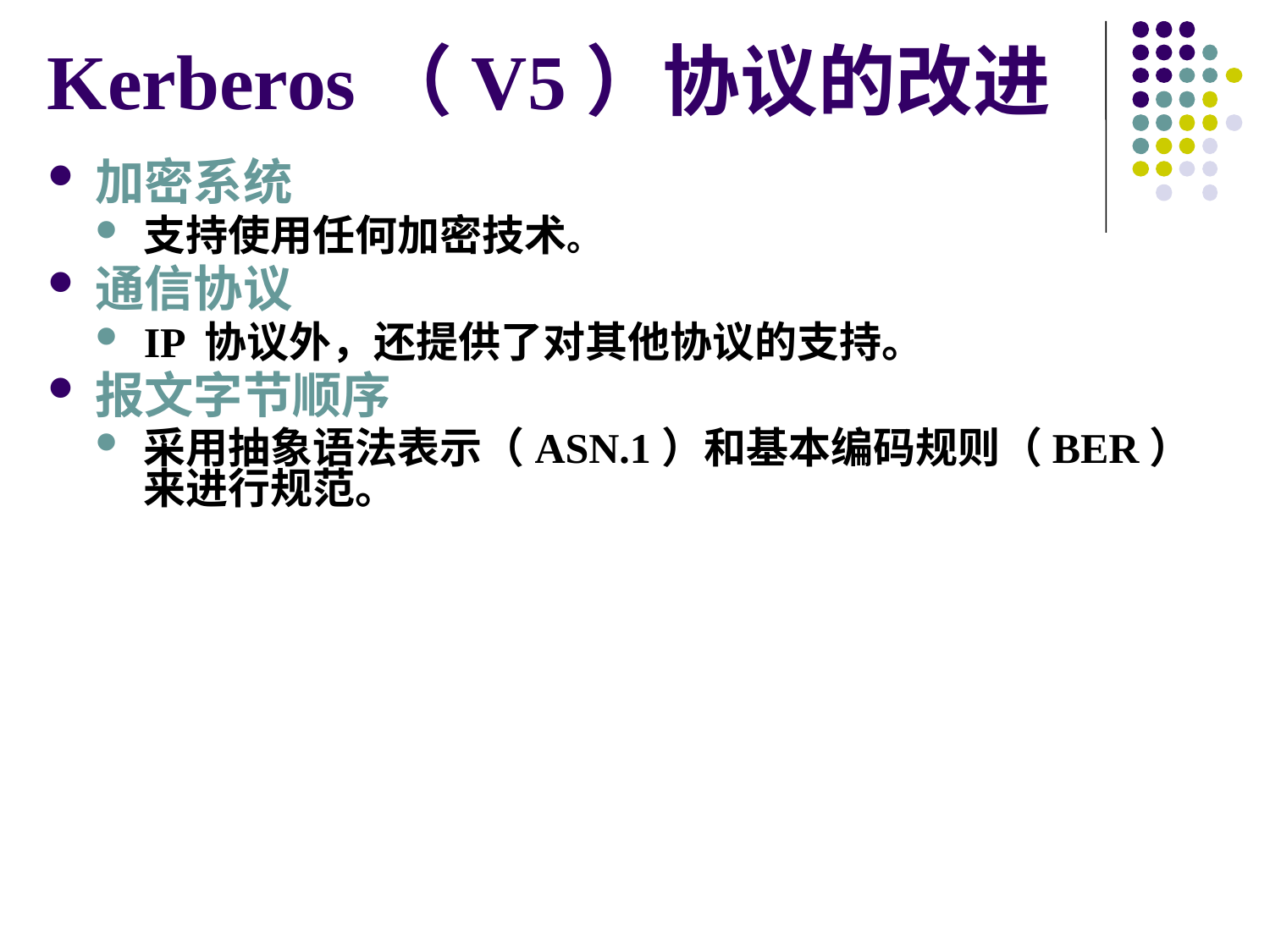

Kerberos（V5）协议的改进
加密系统
支持使用任何加密技术。
通信协议
IP 协议外，还提供了对其他协议的支持。
报文字节顺序
采用抽象语法表示（ASN.1）和基本编码规则（BER）来进行规范。